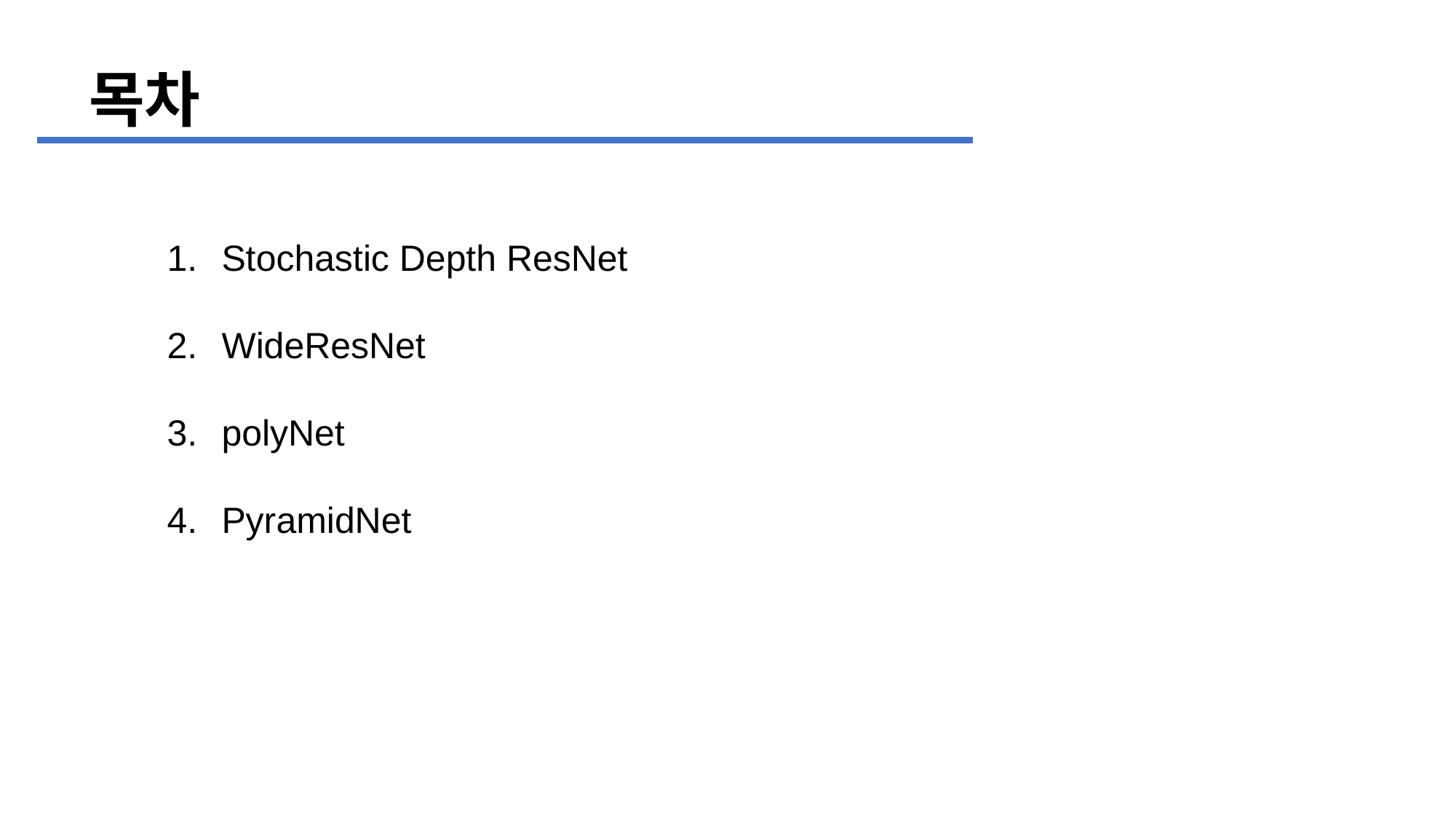

목차
Stochastic Depth ResNet

WideResNet

polyNet

PyramidNet